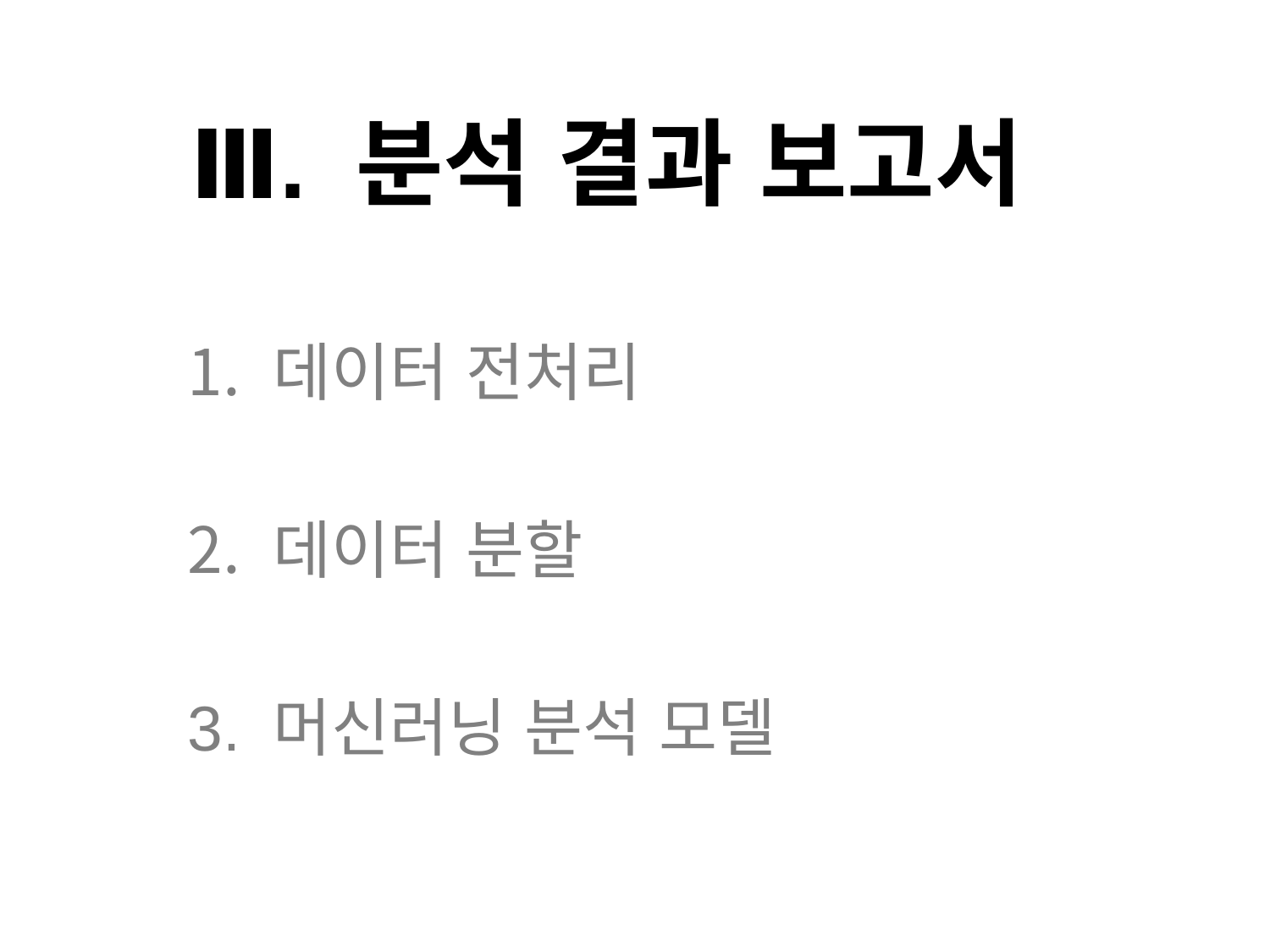

# Ⅲ. 분석 결과 보고서
 데이터 전처리

 데이터 분할

3. 머신러닝 분석 모델